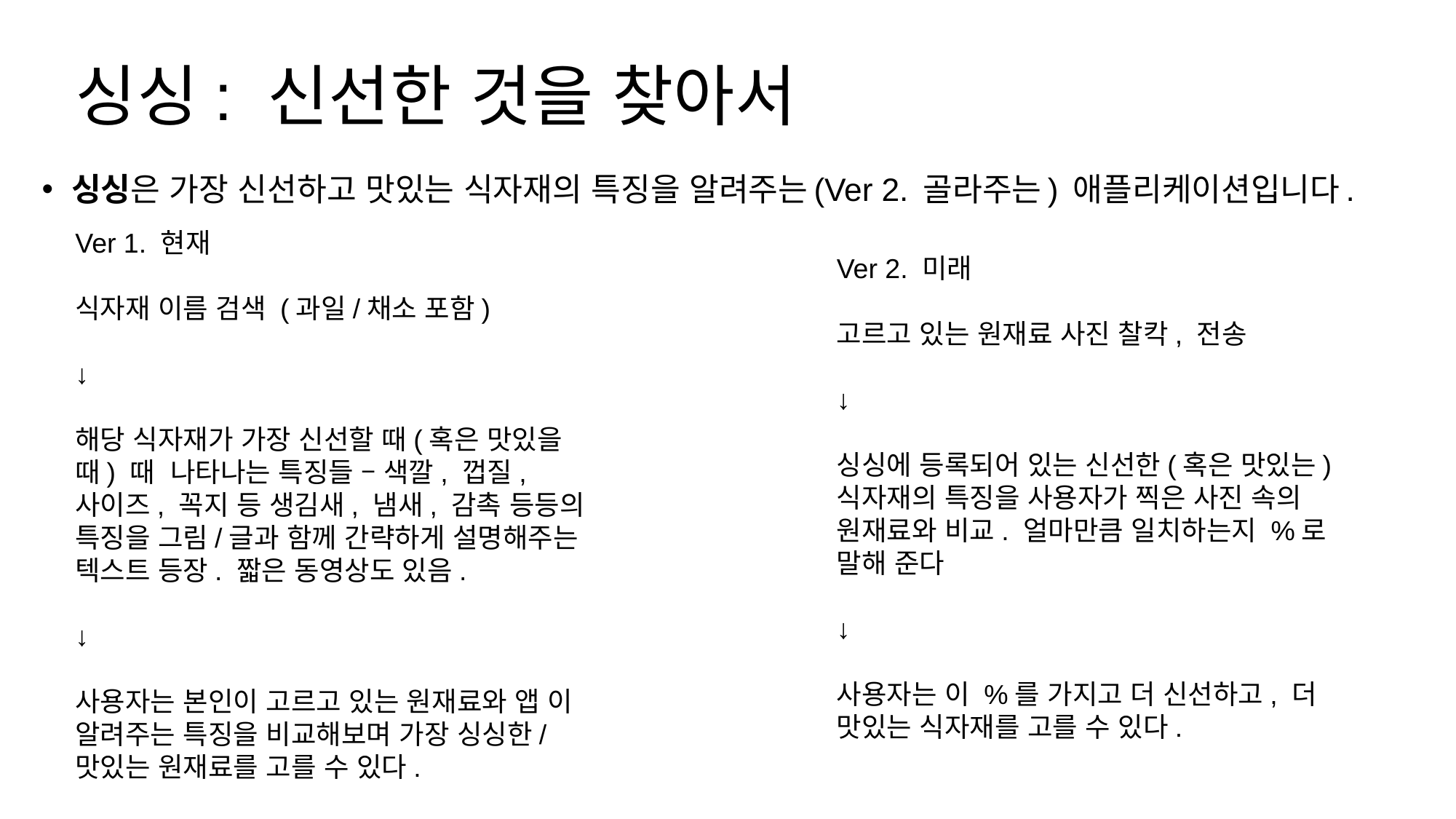

싱싱: 신선한 것을 찾아서
싱싱은 가장 신선하고 맛있는 식자재의 특징을 알려주는(Ver 2. 골라주는) 애플리케이션입니다.
Ver 1. 현재

식자재 이름 검색 (과일/채소 포함)

↓

해당 식자재가 가장 신선할 때(혹은 맛있을 때) 때  나타나는 특징들 – 색깔, 껍질, 사이즈, 꼭지 등 생김새, 냄새, 감촉 등등의 특징을 그림/글과 함께 간략하게 설명해주는 텍스트 등장. 짧은 동영상도 있음.

↓

사용자는 본인이 고르고 있는 원재료와 앱 이 알려주는 특징을 비교해보며 가장 싱싱한/맛있는 원재료를 고를 수 있다.

Ver 2. 미래

고르고 있는 원재료 사진 찰칵, 전송

↓

싱싱에 등록되어 있는 신선한(혹은 맛있는) 식자재의 특징을 사용자가 찍은 사진 속의 원재료와 비교. 얼마만큼 일치하는지 %로 말해 준다

↓

사용자는 이 %를 가지고 더 신선하고, 더 맛있는 식자재를 고를 수 있다.